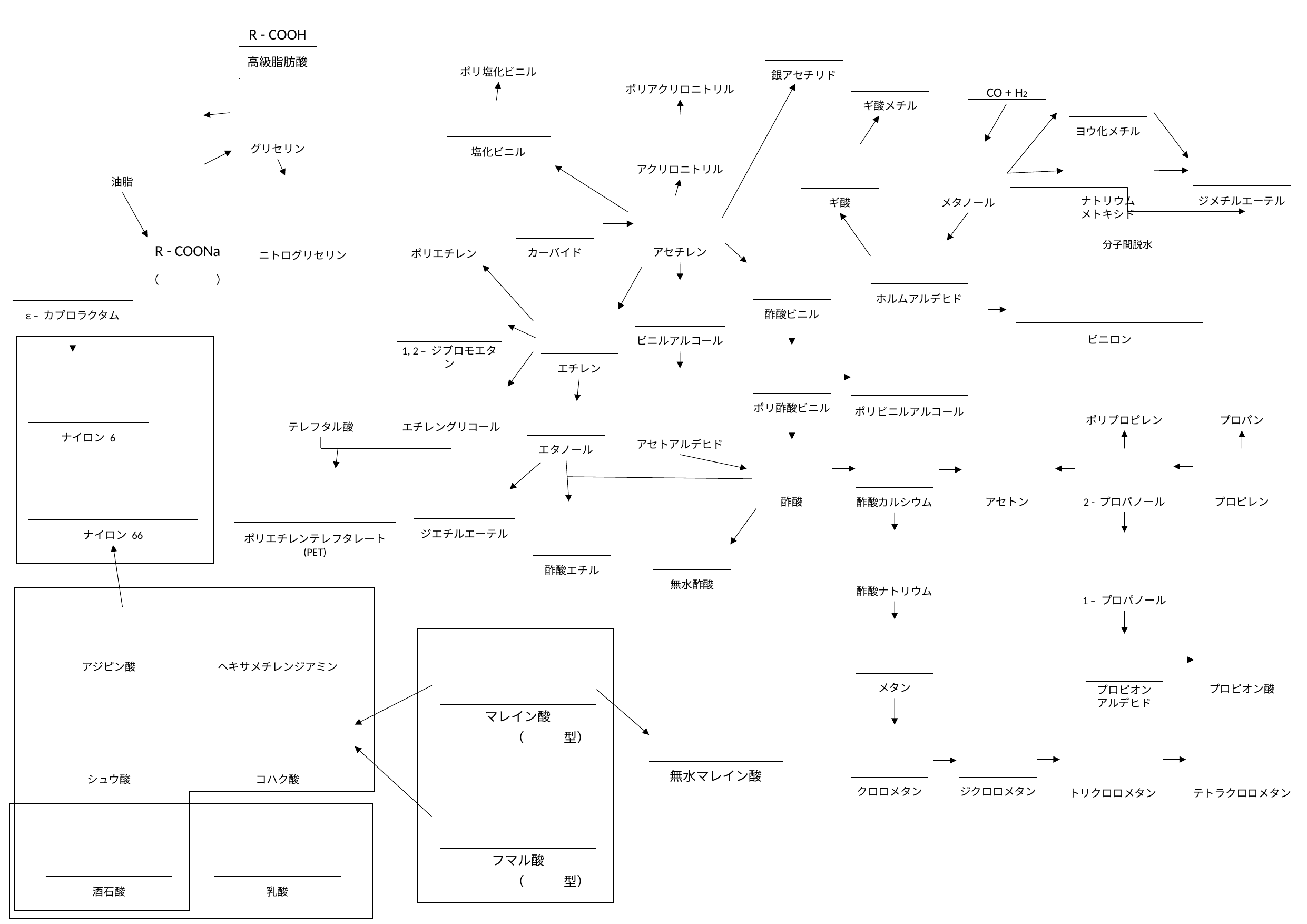

R - COOH

高級脂肪酸

ポリ塩化ビニル

銀アセチリド

ポリアクリロニトリル

ギ酸メチル
CO + H2

ヨウ化メチル

グリセリン

塩化ビニル

アクリロニトリル

油脂

ジメチルエーテル

ナトリウム
メトキシド

メタノール

ギ酸

アセチレン

カーバイド

ポリエチレン

ニトログリセリン
分子間脱水
R - COONa

（　　　　　）

ホルムアルデヒド

酢酸ビニル

ε – カプロラクタム

ビニロン

ビニルアルコール

1, 2 – ジブロモエタン

エチレン

ポリビニルアルコール

ポリ酢酸ビニル

ポリプロピレン

プロパン

テレフタル酸

エチレングリコール

ナイロン 6

アセトアルデヒド

エタノール

アセトン

2 - プロパノール

プロピレン

酢酸

酢酸カルシウム

ポリエチレンテレフタレート
(PET)

ジエチルエーテル

ナイロン 66

酢酸エチル

無水酢酸

酢酸ナトリウム

1 – プロパノール

アジピン酸

ヘキサメチレンジアミン

メタン

プロピオン酸

プロピオン
アルデヒド

マレイン酸

　　　　　（　　　型）

無水マレイン酸

シュウ酸

コハク酸

ジクロロメタン

トリクロロメタン

テトラクロロメタン

クロロメタン

フマル酸

　　　　　（　　　型）

酒石酸

乳酸